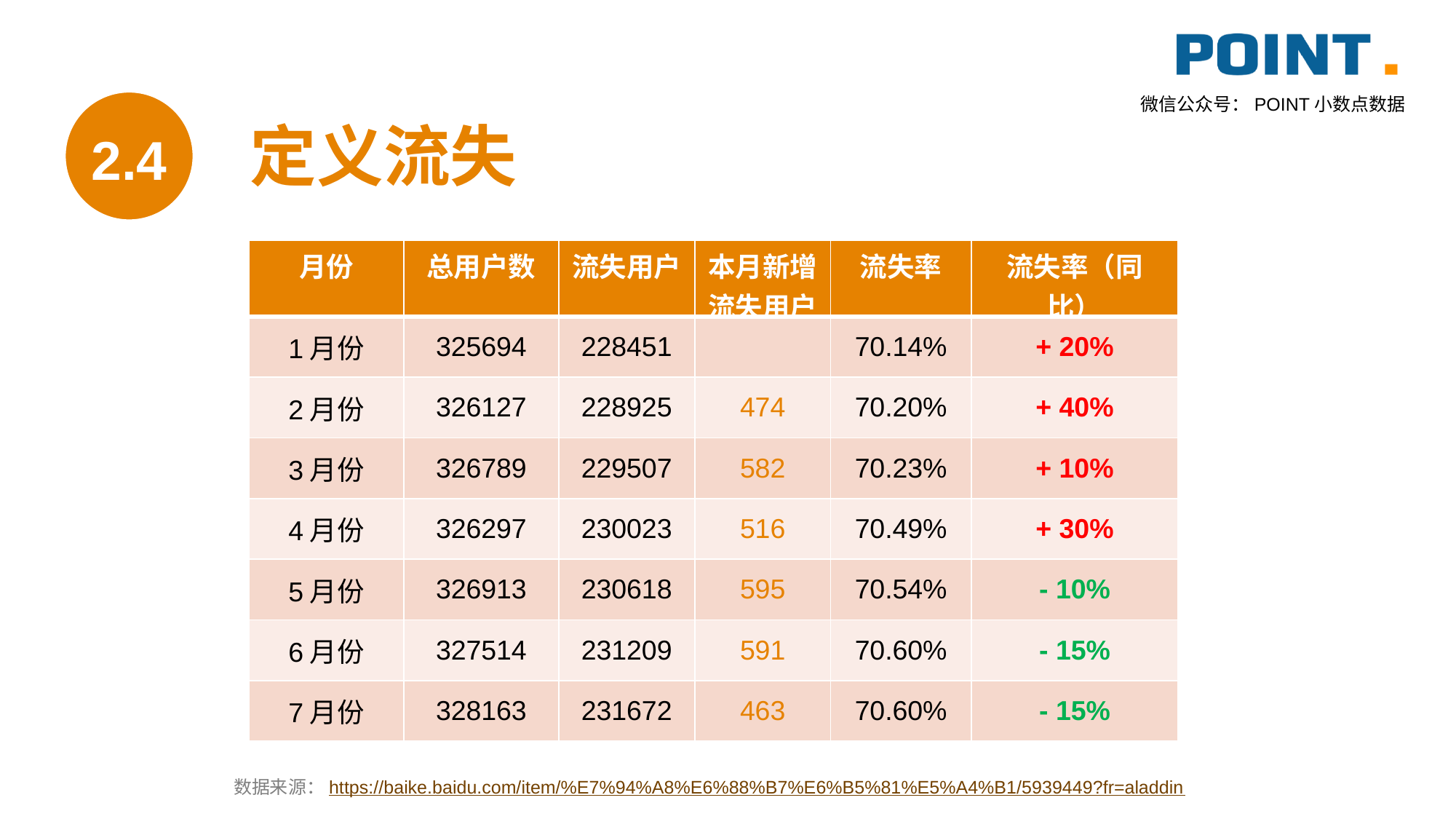

定义流失
2.4
| 月份 | 总用户数 | 流失用户 | 本月新增流失用户 | 流失率 | 流失率（同比） |
| --- | --- | --- | --- | --- | --- |
| 1月份 | 325694 | 228451 |  | 70.14% | + 20% |
| 2月份 | 326127 | 228925 | 474 | 70.20% | + 40% |
| 3月份 | 326789 | 229507 | 582 | 70.23% | + 10% |
| 4月份 | 326297 | 230023 | 516 | 70.49% | + 30% |
| 5月份 | 326913 | 230618 | 595 | 70.54% | - 10% |
| 6月份 | 327514 | 231209 | 591 | 70.60% | - 15% |
| 7月份 | 328163 | 231672 | 463 | 70.60% | - 15% |
数据来源：https://baike.baidu.com/item/%E7%94%A8%E6%88%B7%E6%B5%81%E5%A4%B1/5939449?fr=aladdin